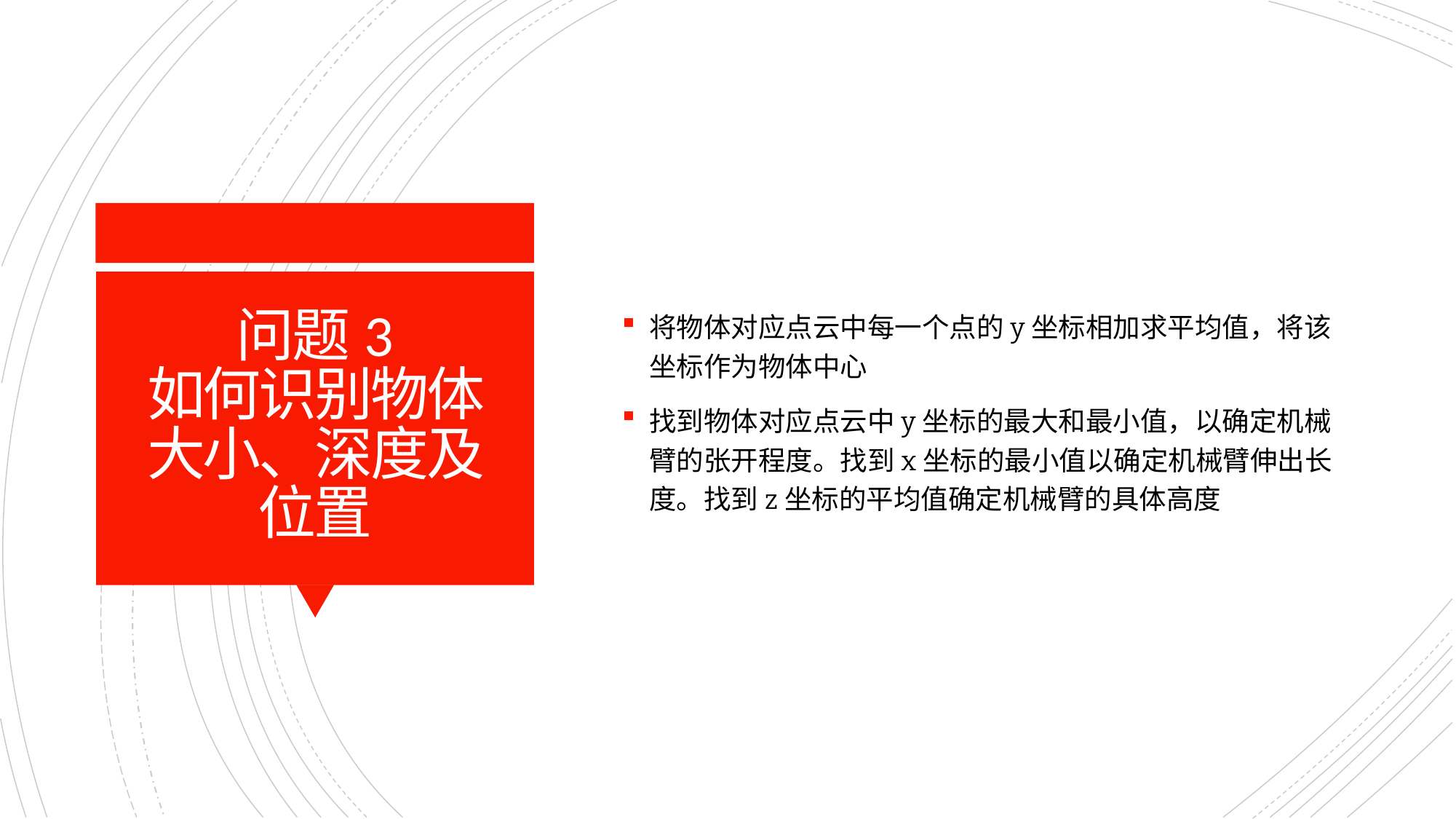

将物体对应点云中每一个点的y坐标相加求平均值，将该坐标作为物体中心
找到物体对应点云中y坐标的最大和最小值，以确定机械臂的张开程度。找到x坐标的最小值以确定机械臂伸出长度。找到z坐标的平均值确定机械臂的具体高度
# 问题3 如何识别物体大小、深度及位置